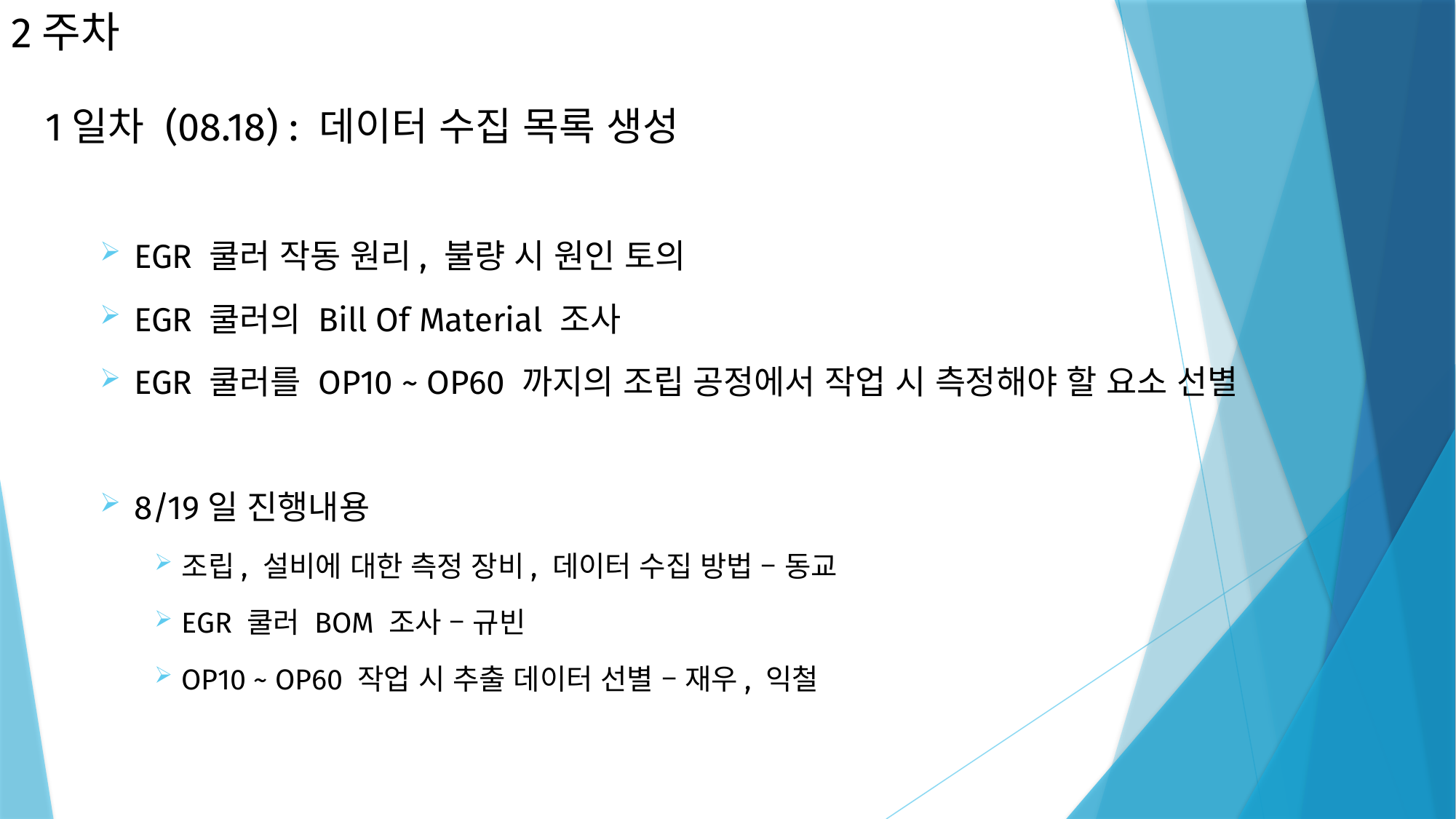

# 2주차
1일차 (08.18) : 데이터 수집 목록 생성

EGR 쿨러 작동 원리, 불량 시 원인 토의
EGR 쿨러의 Bill Of Material 조사
EGR 쿨러를 OP10 ~ OP60 까지의 조립 공정에서 작업 시 측정해야 할 요소 선별

8/19일 진행내용
조립, 설비에 대한 측정 장비, 데이터 수집 방법 – 동교
EGR 쿨러 BOM 조사 – 규빈
OP10 ~ OP60 작업 시 추출 데이터 선별 – 재우, 익철